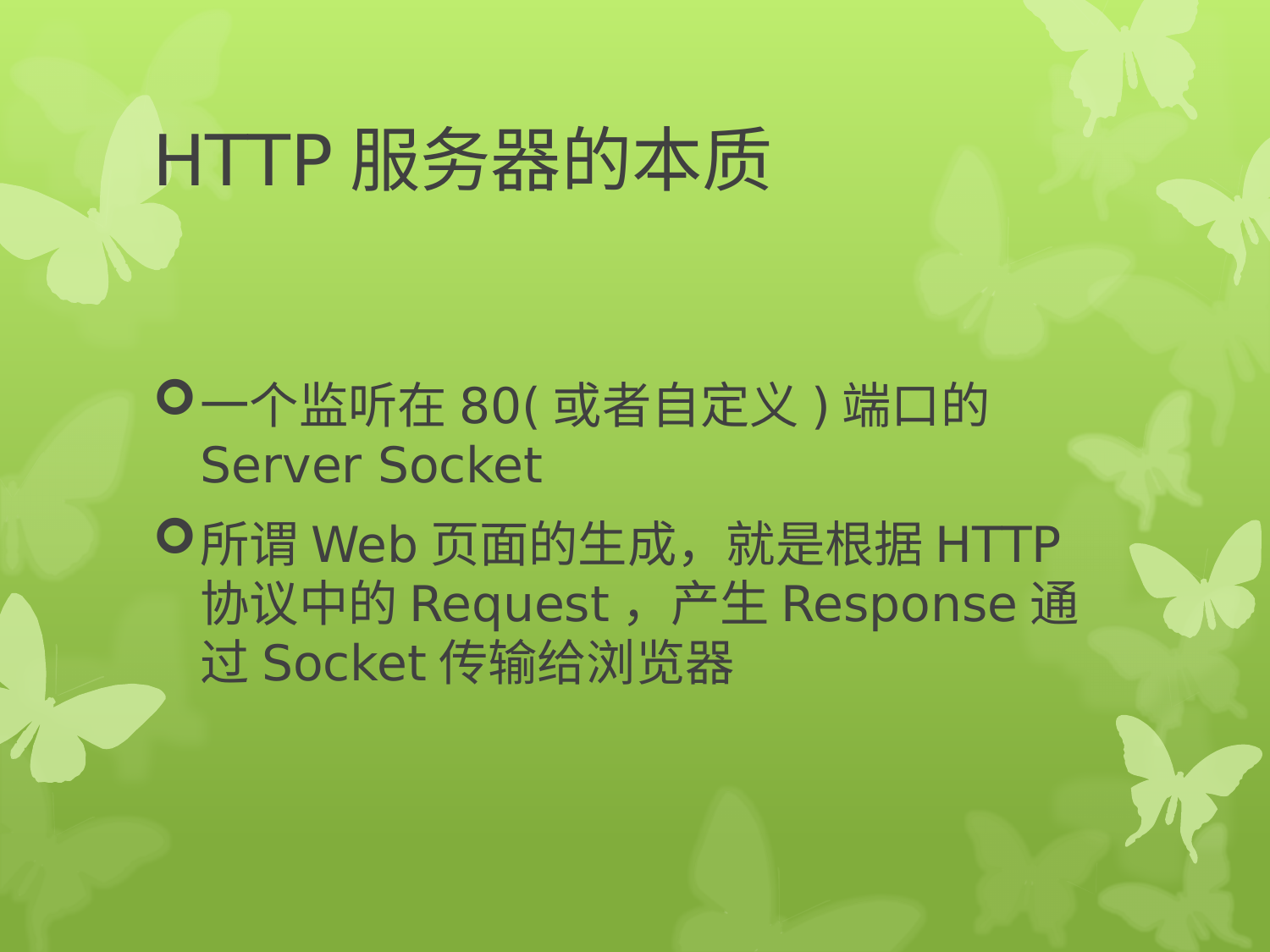

# HTTP服务器的本质
一个监听在80(或者自定义)端口的Server Socket
所谓Web页面的生成，就是根据HTTP协议中的Request，产生Response通过Socket传输给浏览器